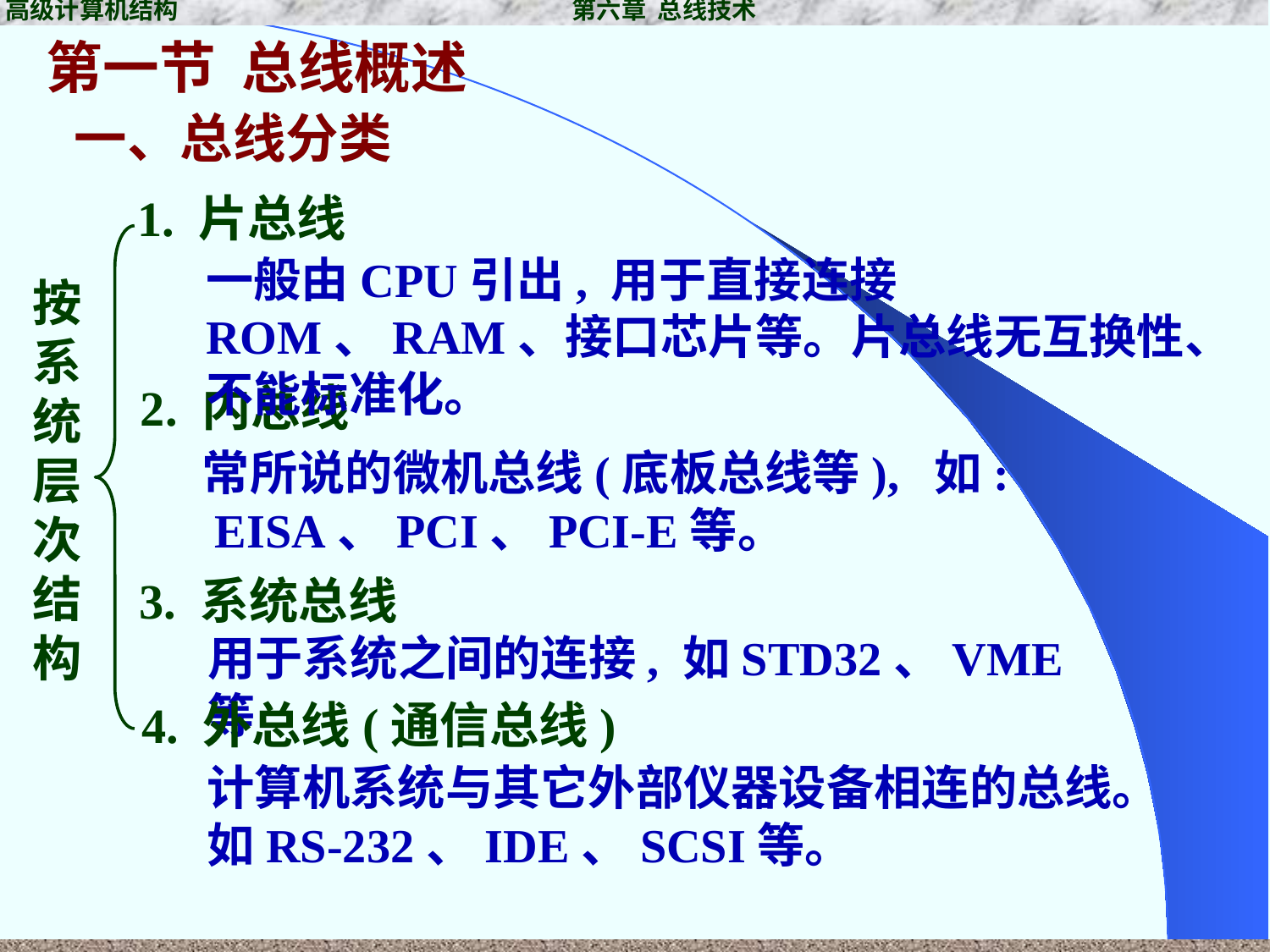

高级计算机结构                                                                     第六章  总线技术
第一节  总线概述
一、总线分类
1. 片总线

一般由CPU引出, 用于直接连接ROM、RAM、接口芯片等。片总线无互换性、不能标准化。
按系统层次结构
2. 内总线
常所说的微机总线(底板总线等),  如: EISA、PCI、PCI-E等。
3. 系统总线
用于系统之间的连接, 如STD32、VME等
4. 外总线(通信总线)
计算机系统与其它外部仪器设备相连的总线。如RS-232、IDE、SCSI等。